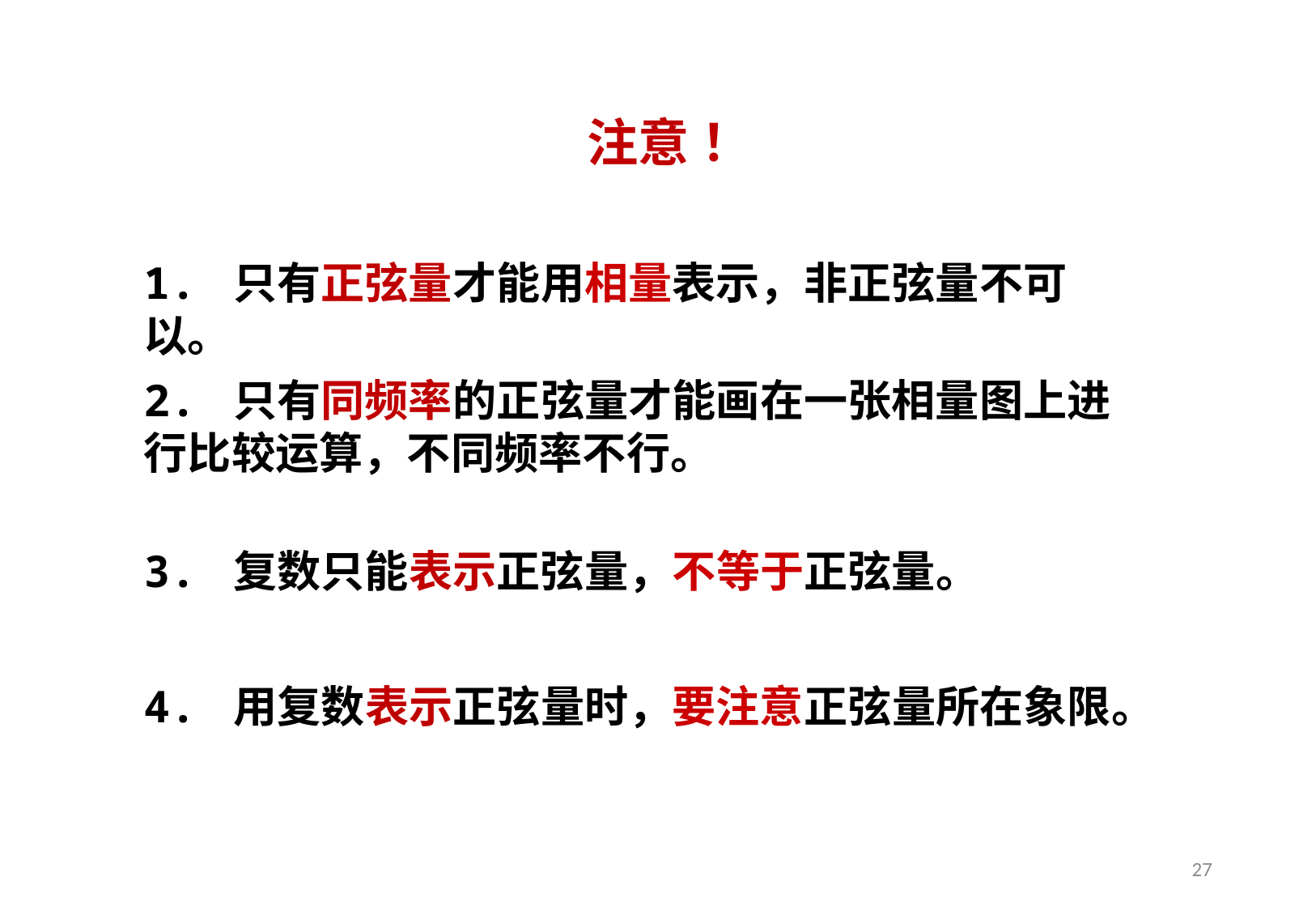

注意 ！
1. 只有正弦量才能用相量表示，非正弦量不可以。
2. 只有同频率的正弦量才能画在一张相量图上进行比较运算，不同频率不行。
3. 复数只能表示正弦量，不等于正弦量。
4. 用复数表示正弦量时，要注意正弦量所在象限。
27